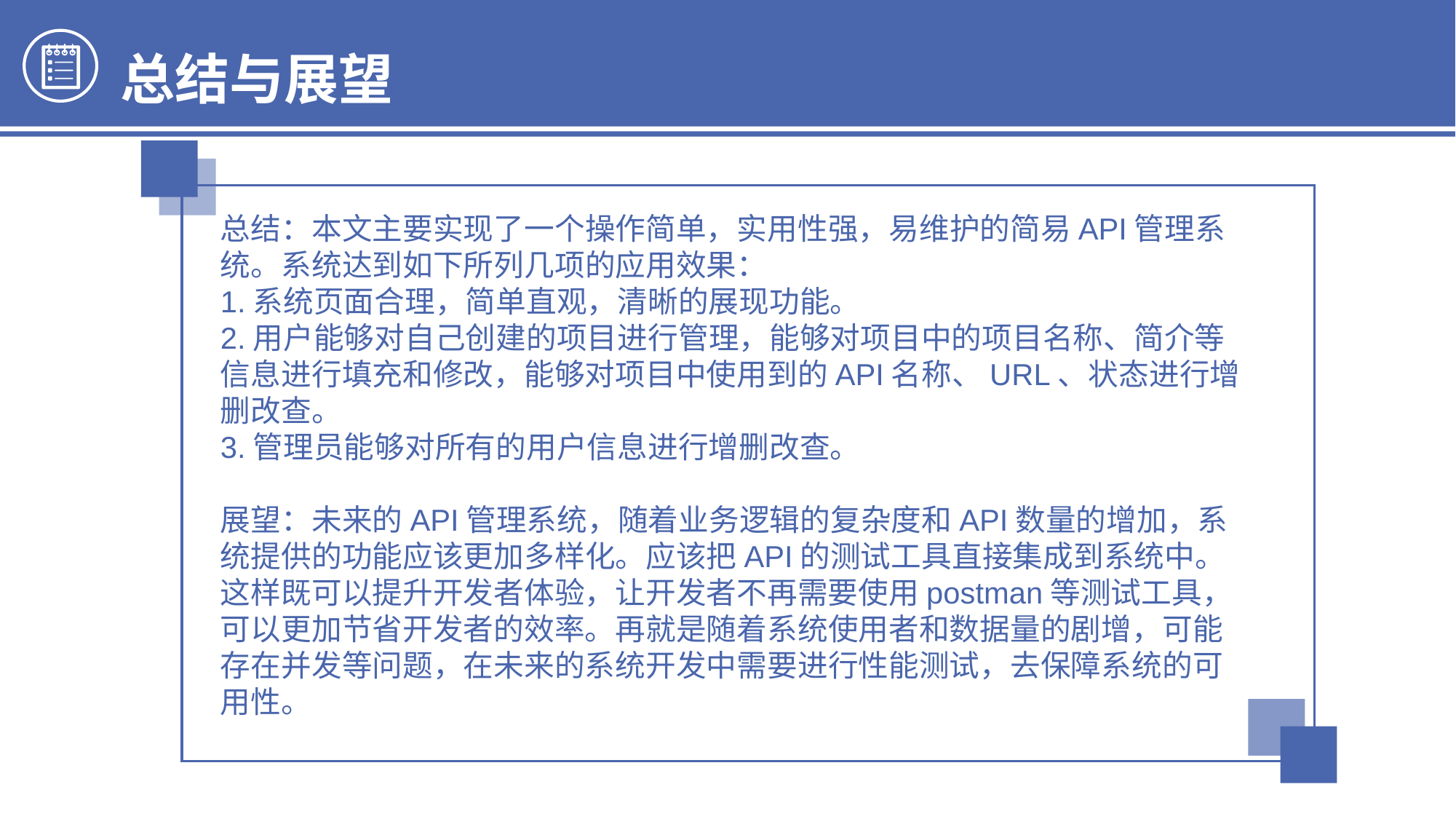

总结与展望

总结：本文主要实现了一个操作简单，实用性强，易维护的简易API管理系统。系统达到如下所列几项的应用效果：
1.系统页面合理，简单直观，清晰的展现功能。
2.用户能够对自己创建的项目进行管理，能够对项目中的项目名称、简介等信息进行填充和修改，能够对项目中使用到的API名称、URL、状态进行增删改查。
3.管理员能够对所有的用户信息进行增删改查。

展望：未来的API管理系统，随着业务逻辑的复杂度和API数量的增加，系统提供的功能应该更加多样化。应该把API的测试工具直接集成到系统中。这样既可以提升开发者体验，让开发者不再需要使用postman等测试工具，可以更加节省开发者的效率。再就是随着系统使用者和数据量的剧增，可能存在并发等问题，在未来的系统开发中需要进行性能测试，去保障系统的可用性。